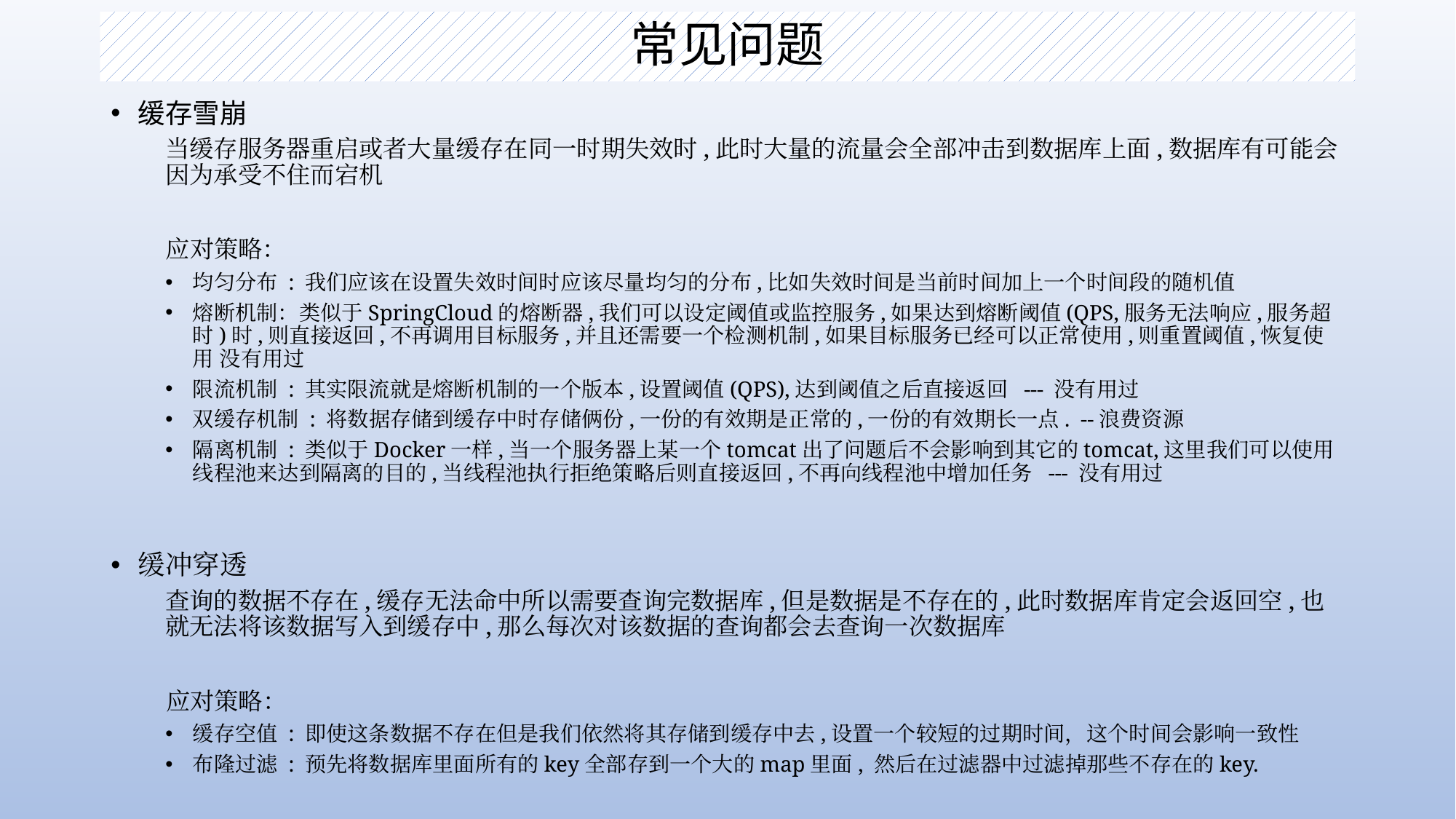

# 常见问题
缓存雪崩
当缓存服务器重启或者大量缓存在同一时期失效时,此时大量的流量会全部冲击到数据库上面,数据库有可能会因为承受不住而宕机

       应对策略：
均匀分布 : 我们应该在设置失效时间时应该尽量均匀的分布,比如失效时间是当前时间加上一个时间段的随机值
熔断机制：类似于SpringCloud的熔断器,我们可以设定阈值或监控服务,如果达到熔断阈值(QPS,服务无法响应,服务超时)时,则直接返回,不再调用目标服务,并且还需要一个检测机制,如果目标服务已经可以正常使用,则重置阈值,恢复使用 没有用过
限流机制 : 其实限流就是熔断机制的一个版本,设置阈值(QPS),达到阈值之后直接返回  --- 没有用过
双缓存机制 : 将数据存储到缓存中时存储俩份,一份的有效期是正常的,一份的有效期长一点.  --浪费资源
隔离机制 : 类似于Docker一样,当一个服务器上某一个tomcat出了问题后不会影响到其它的tomcat,这里我们可以使用线程池来达到隔离的目的,当线程池执行拒绝策略后则直接返回,不再向线程池中增加任务  --- 没有用过

缓冲穿透
查询的数据不存在,缓存无法命中所以需要查询完数据库,但是数据是不存在的,此时数据库肯定会返回空,也就无法将该数据写入到缓存中,那么每次对该数据的查询都会去查询一次数据库

        应对策略：
缓存空值 : 即使这条数据不存在但是我们依然将其存储到缓存中去,设置一个较短的过期时间，这个时间会影响一致性
布隆过滤 : 预先将数据库里面所有的key全部存到一个大的map里面, 然后在过滤器中过滤掉那些不存在的key.